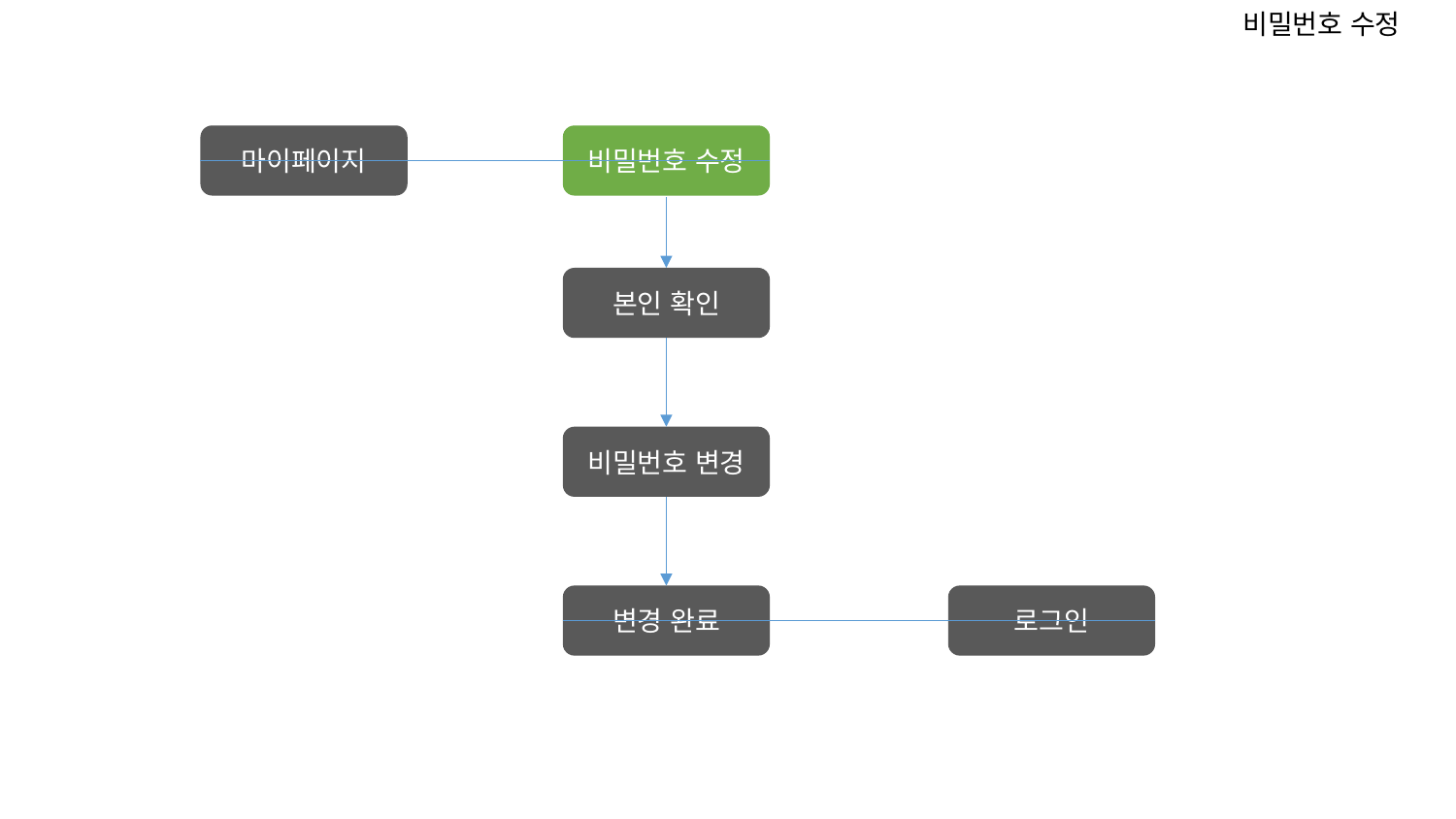

비밀번호 수정
마이페이지
비밀번호 수정
본인 확인
비밀번호 변경
변경 완료
로그인